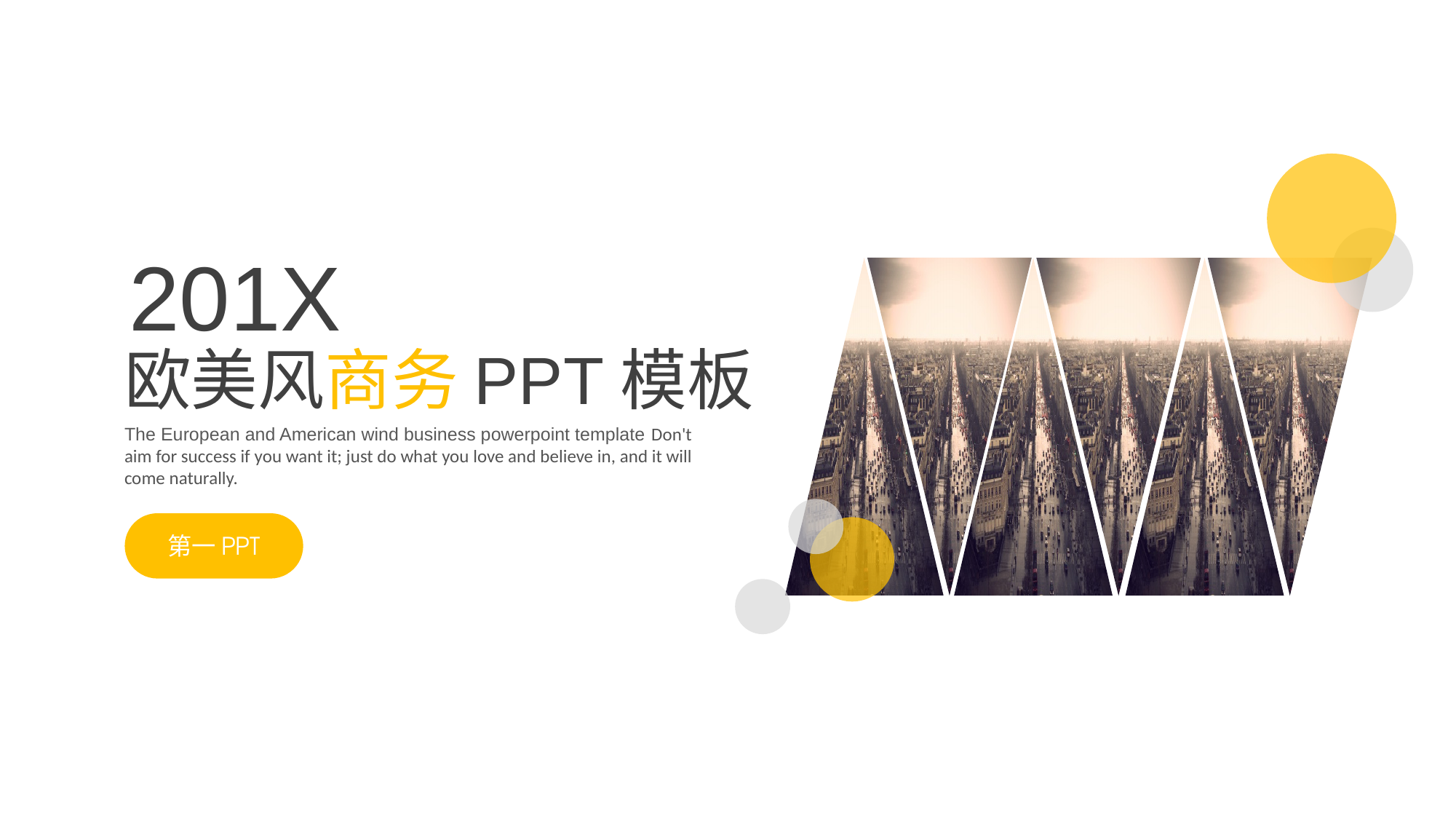

201X
欧美风商务PPT模板
The European and American wind business powerpoint template Don't aim for success if you want it; just do what you love and believe in, and it will come naturally.

第一PPT